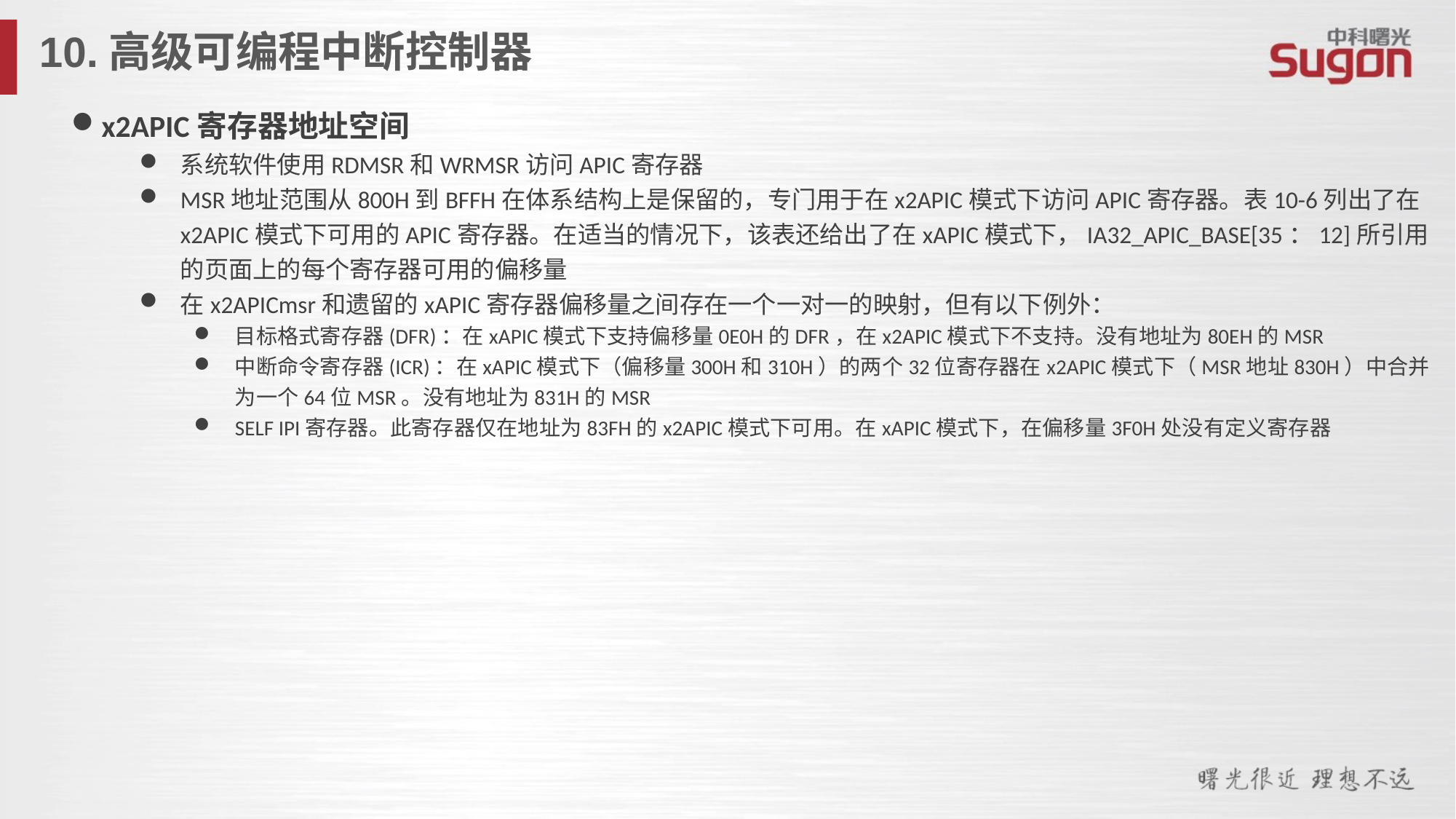

10.高级可编程中断控制器
x2APIC寄存器地址空间
系统软件使用RDMSR和WRMSR访问APIC寄存器
MSR地址范围从800H到BFFH在体系结构上是保留的，专门用于在x2APIC模式下访问APIC寄存器。表10-6列出了在x2APIC模式下可用的APIC寄存器。在适当的情况下，该表还给出了在xAPIC模式下，IA32_APIC_BASE[35：12]所引用的页面上的每个寄存器可用的偏移量
在x2APICmsr和遗留的xAPIC寄存器偏移量之间存在一个一对一的映射，但有以下例外：
目标格式寄存器(DFR)：在xAPIC模式下支持偏移量0E0H的DFR，在x2APIC模式下不支持。没有地址为80EH的MSR
中断命令寄存器(ICR)：在xAPIC模式下（偏移量300H和310H）的两个32位寄存器在x2APIC模式下（MSR地址830H）中合并为一个64位MSR。没有地址为831H的MSR
SELF IPI寄存器。此寄存器仅在地址为83FH的x2APIC模式下可用。在xAPIC模式下，在偏移量3F0H处没有定义寄存器